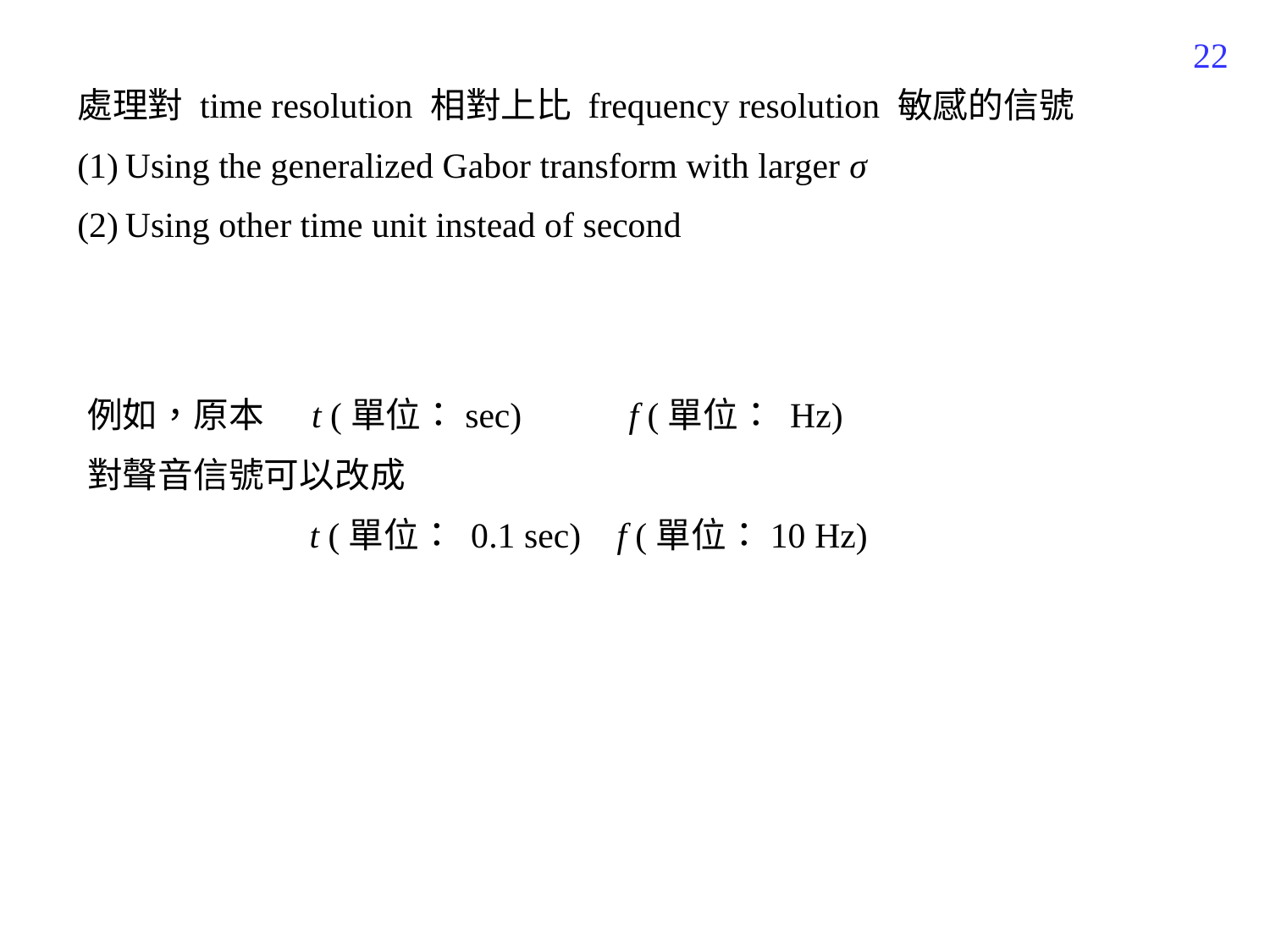

22
處理對 time resolution 相對上比 frequency resolution 敏感的信號
Using the generalized Gabor transform with larger σ
Using other time unit instead of second
例如，原本     t (單位：sec)            f (單位： Hz)
對聲音信號可以改成
                         t (單位： 0.1 sec)    f (單位：10 Hz)